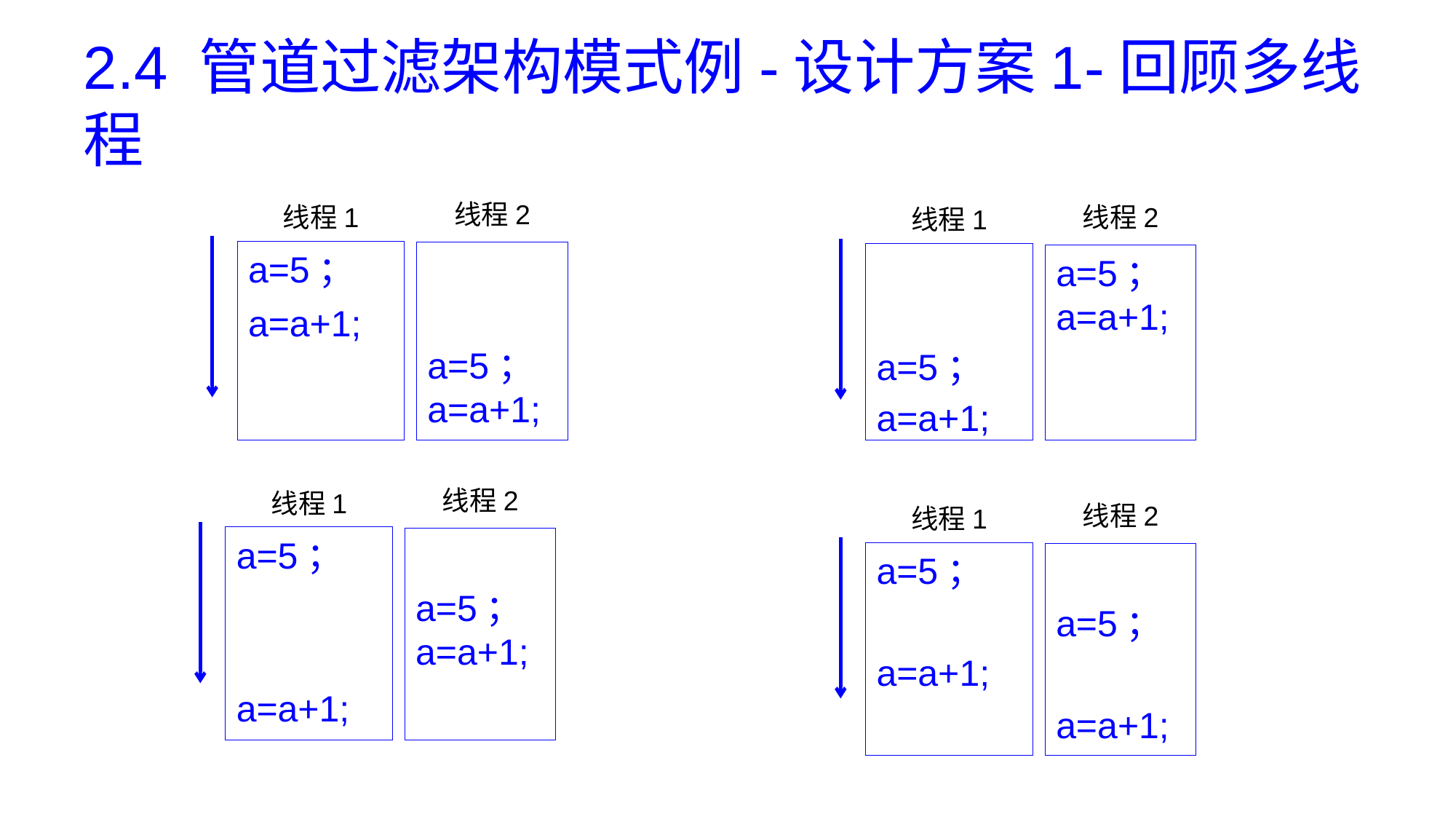

# 2.4 管道过滤架构模式例-设计方案1-回顾多线程
线程2
线程2
线程1
线程1
a=5；
a=a+1;

a=5；a=a+1;

a=5；
a=a+1;

a=5；
a=a+1;

线程2
线程1
线程2
线程1
a=5；

a=a+1;

a=5；a=a+1;

a=5；

a=a+1;

a=5；

a=a+1;

32